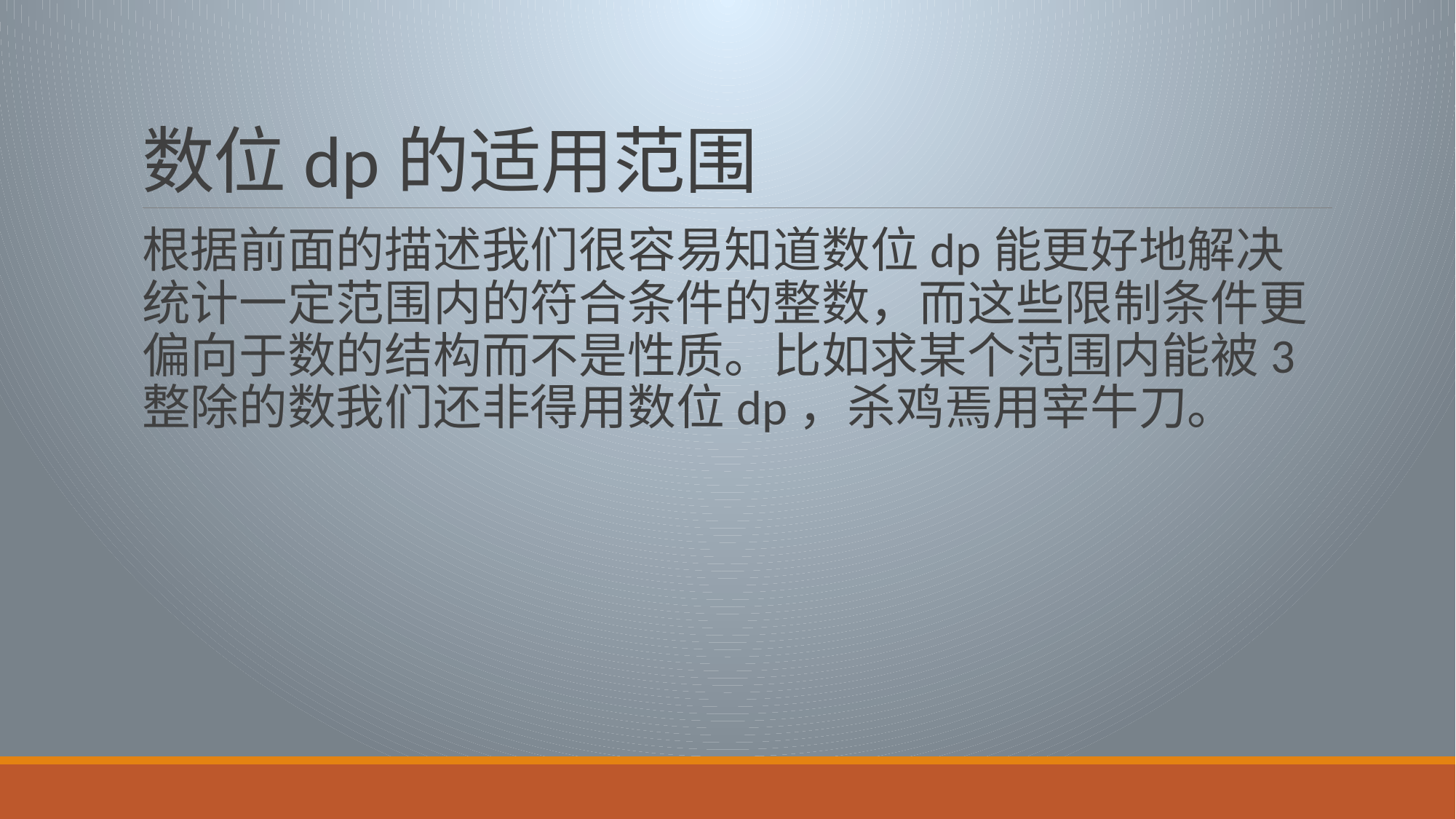

# 数位dp的适用范围
根据前面的描述我们很容易知道数位dp能更好地解决统计一定范围内的符合条件的整数，而这些限制条件更偏向于数的结构而不是性质。比如求某个范围内能被3整除的数我们还非得用数位dp，杀鸡焉用宰牛刀。